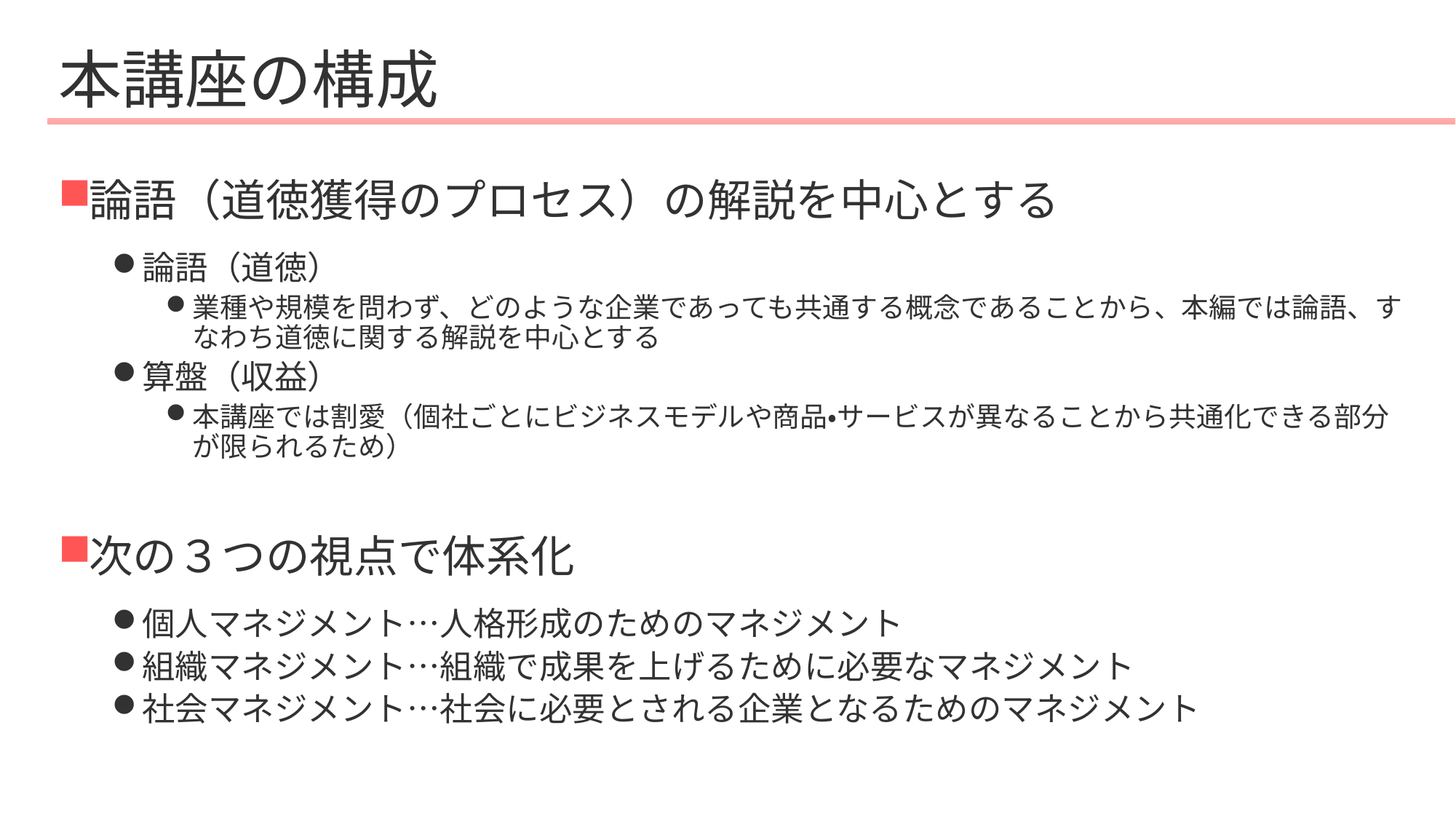

# 本講座の構成
論語（道徳獲得のプロセス）の解説を中心とする
論語（道徳）
業種や規模を問わず、どのような企業であっても共通する概念であることから、本編では論語、すなわち道徳に関する解説を中心とする
算盤（収益）
本講座では割愛（個社ごとにビジネスモデルや商品・サービスが異なることから共通化できる部分が限られるため）
次の３つの視点で体系化
個人マネジメント…人格形成のためのマネジメント
組織マネジメント…組織で成果を上げるために必要なマネジメント
社会マネジメント…社会に必要とされる企業となるためのマネジメント
6